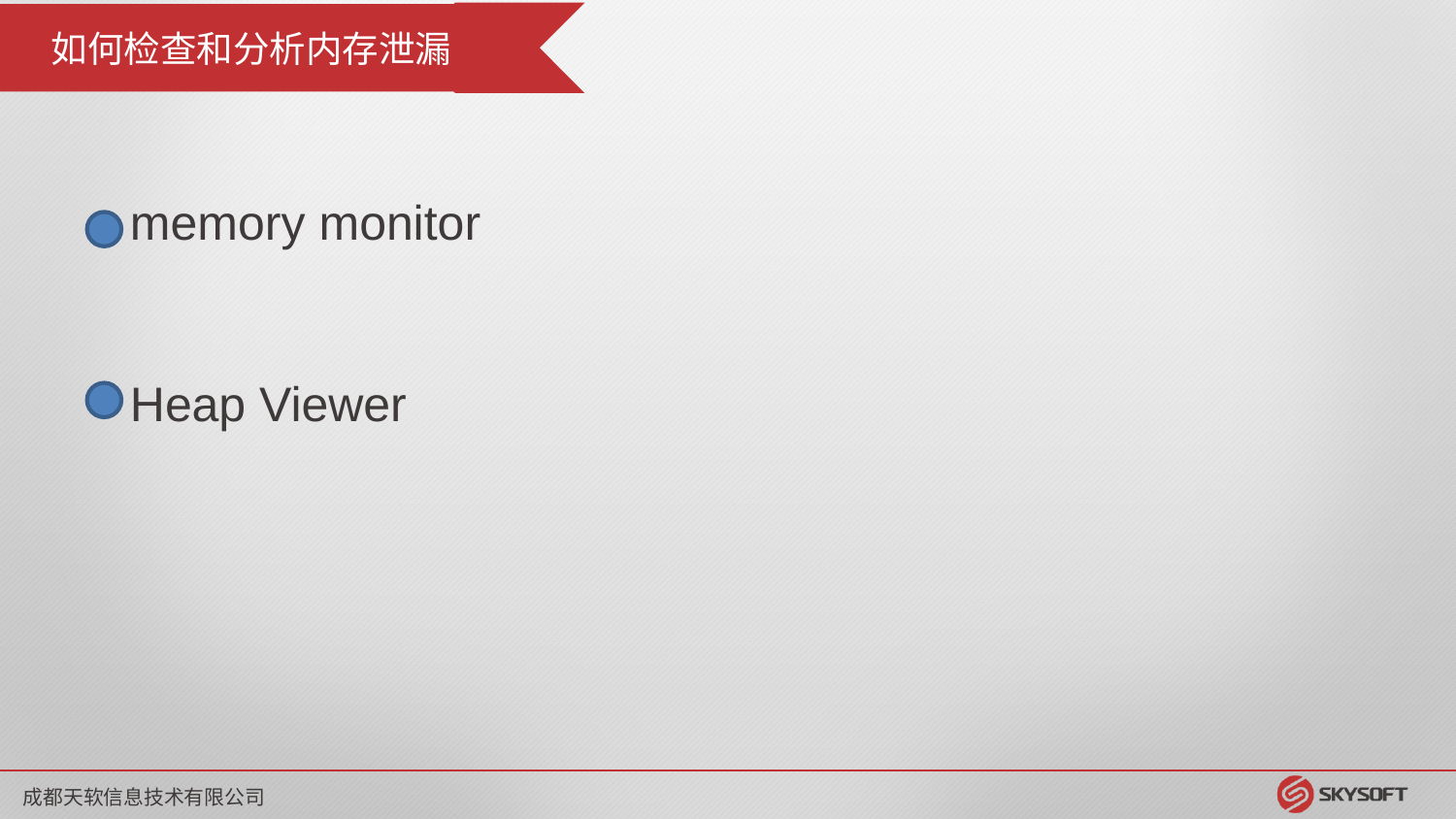

如何检查和分析内存泄漏
    memory monitor

    Heap Viewer

成都天软信息技术有限公司

4